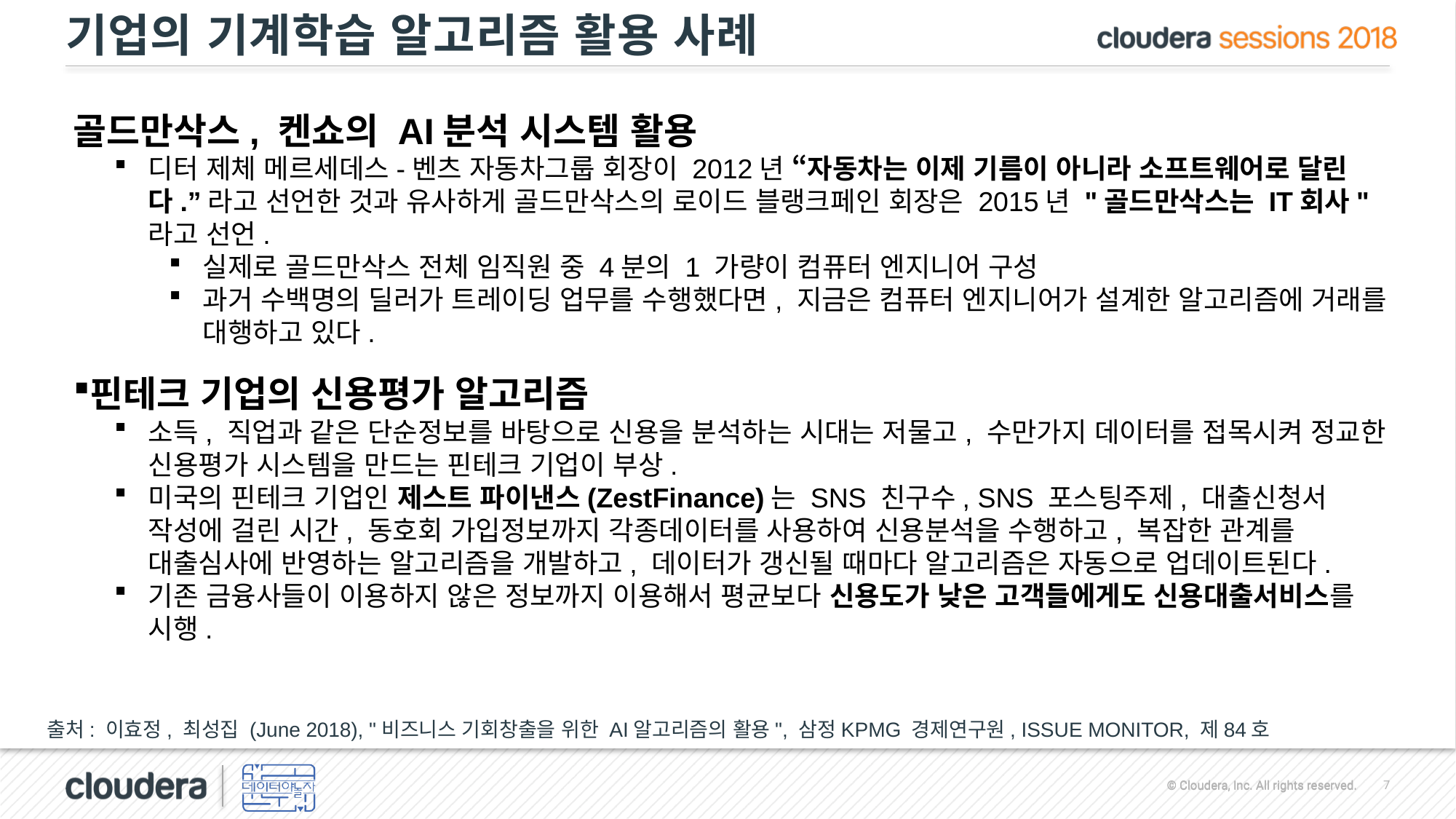

# 기업의 기계학습 알고리즘 활용 사례
골드만삭스, 켄쇼의 AI분석 시스템 활용
디터 제체 메르세데스-벤츠 자동차그룹 회장이 2012년 “자동차는 이제 기름이 아니라 소프트웨어로 달린다.”라고 선언한 것과 유사하게 골드만삭스의 로이드 블랭크페인 회장은 2015년 "골드만삭스는 IT회사"라고 선언.
실제로 골드만삭스 전체 임직원 중 4분의 1 가량이 컴퓨터 엔지니어 구성
과거 수백명의 딜러가 트레이딩 업무를 수행했다면, 지금은 컴퓨터 엔지니어가 설계한 알고리즘에 거래를 대행하고 있다.

핀테크 기업의 신용평가 알고리즘
소득, 직업과 같은 단순정보를 바탕으로 신용을 분석하는 시대는 저물고, 수만가지 데이터를 접목시켜 정교한 신용평가 시스템을 만드는 핀테크 기업이 부상.
미국의 핀테크 기업인 제스트 파이낸스(ZestFinance)는 SNS 친구수, SNS 포스팅주제, 대출신청서 작성에 걸린 시간, 동호회 가입정보까지 각종데이터를 사용하여 신용분석을 수행하고, 복잡한 관계를 대출심사에 반영하는 알고리즘을 개발하고, 데이터가 갱신될 때마다 알고리즘은 자동으로 업데이트된다.
기존 금융사들이 이용하지 않은 정보까지 이용해서 평균보다 신용도가 낮은 고객들에게도 신용대출서비스를 시행.
출처: 이효정, 최성집 (June 2018), "비즈니스 기회창출을 위한 AI알고리즘의 활용", 삼정KPMG 경제연구원, ISSUE MONITOR, 제84호